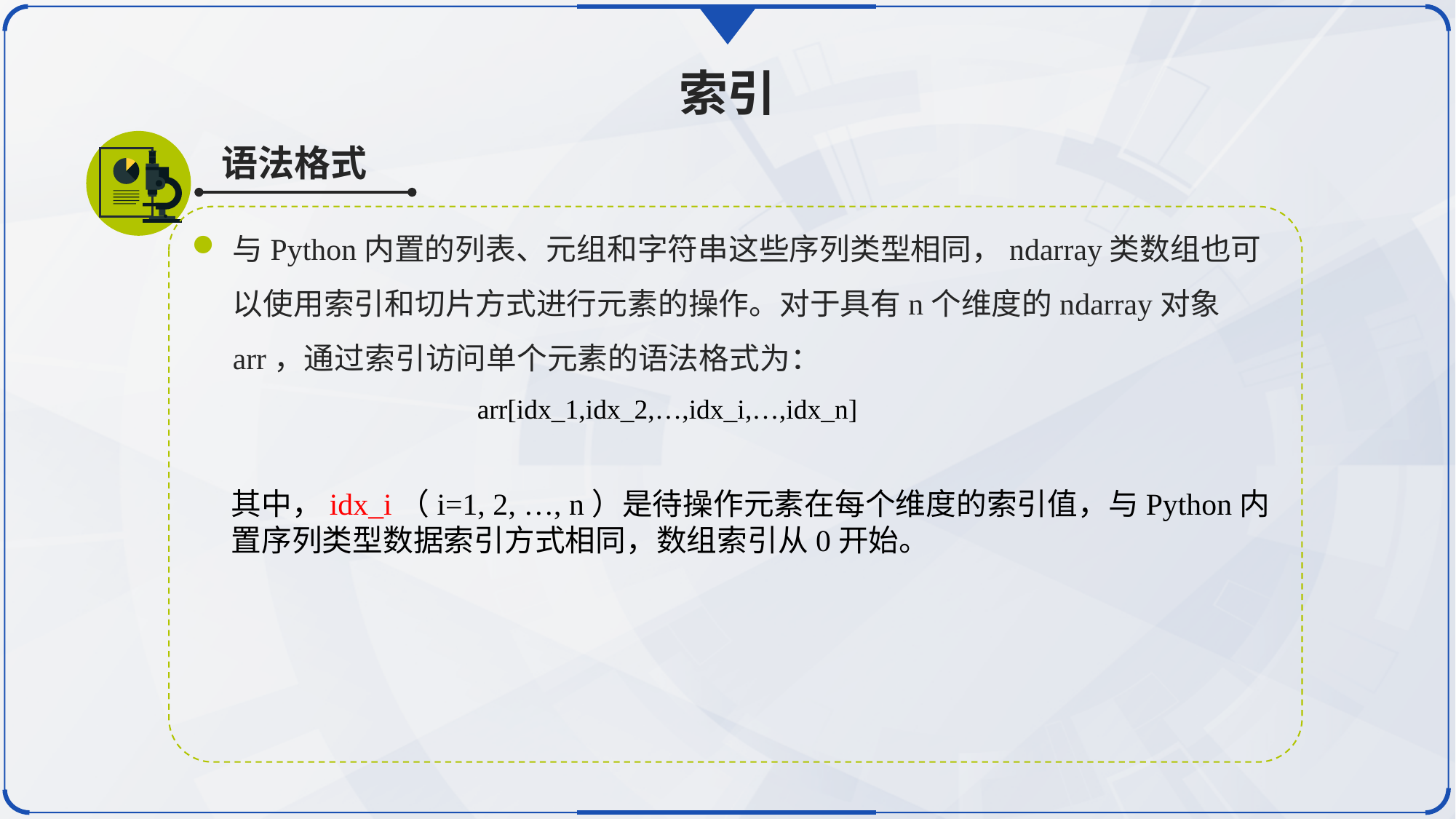

索引

语法格式

与Python内置的列表、元组和字符串这些序列类型相同，ndarray类数组也可以使用索引和切片方式进行元素的操作。对于具有n个维度的ndarray对象arr，通过索引访问单个元素的语法格式为：
arr[idx_1,idx_2,…,idx_i,…,idx_n]
其中，idx_i（i=1, 2, …, n）是待操作元素在每个维度的索引值，与Python内置序列类型数据索引方式相同，数组索引从0开始。